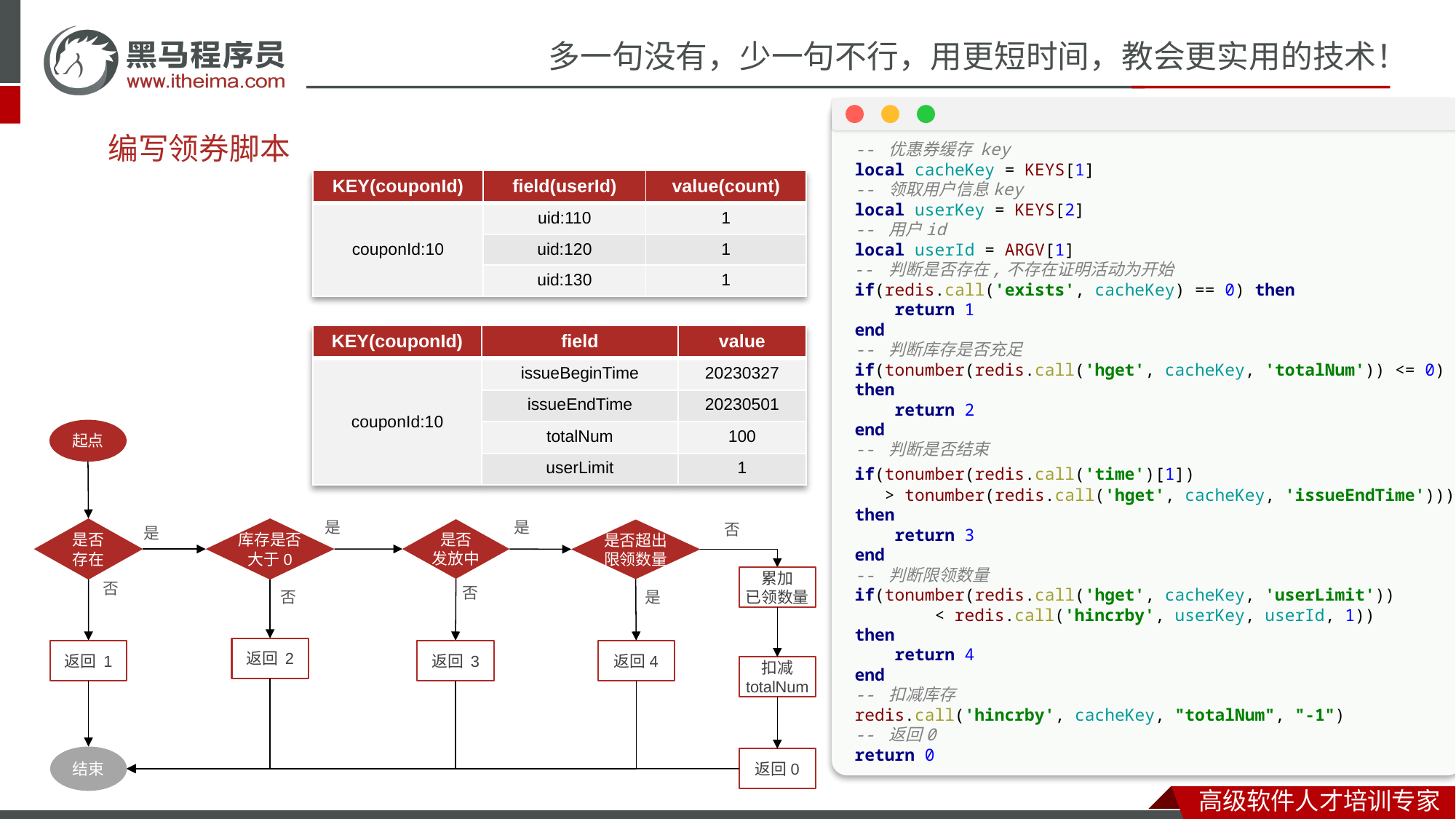

编写领券脚本

-- 优惠券缓存 key
local cacheKey = KEYS[1]
-- 领取用户信息key
local userKey = KEYS[2]
-- 用户id
local userId = ARGV[1]
-- 判断是否存在,不存在证明活动为开始
if(redis.call('exists', cacheKey) == 0) then
    return 1
end
-- 判断库存是否充足
if(tonumber(redis.call('hget', cacheKey, 'totalNum')) <= 0)
then
    return 2
end
-- 判断是否结束
if(tonumber(redis.call('time')[1])
   > tonumber(redis.call('hget', cacheKey, 'issueEndTime')))
then
    return 3
end
-- 判断限领数量
if(tonumber(redis.call('hget', cacheKey, 'userLimit'))
        < redis.call('hincrby', userKey, userId, 1))
then
    return 4
end
-- 扣减库存
redis.call('hincrby', cacheKey, "totalNum", "-1")
-- 返回0
return 0
| KEY(couponId) | field(userId) | value(count) |
| --- | --- | --- |
| couponId:10 | uid:110 | 1 |
|  | uid:120 | 1 |
|  | uid:130 | 1 |
| KEY(couponId) | field | value |
| --- | --- | --- |
| couponId:10 | issueBeginTime | 20230327 |
|  | issueEndTime | 20230501 |
|  | totalNum | 100 |
|  | userLimit | 1 |
起点
是
是
否
是
是否
存在
库存是否
大于0
是否
发放中
是否超出
限领数量
累加
已领数量
否
否
否
是
返回 2
返回 1
返回 3
返回4
扣减
totalNum
结束
返回0